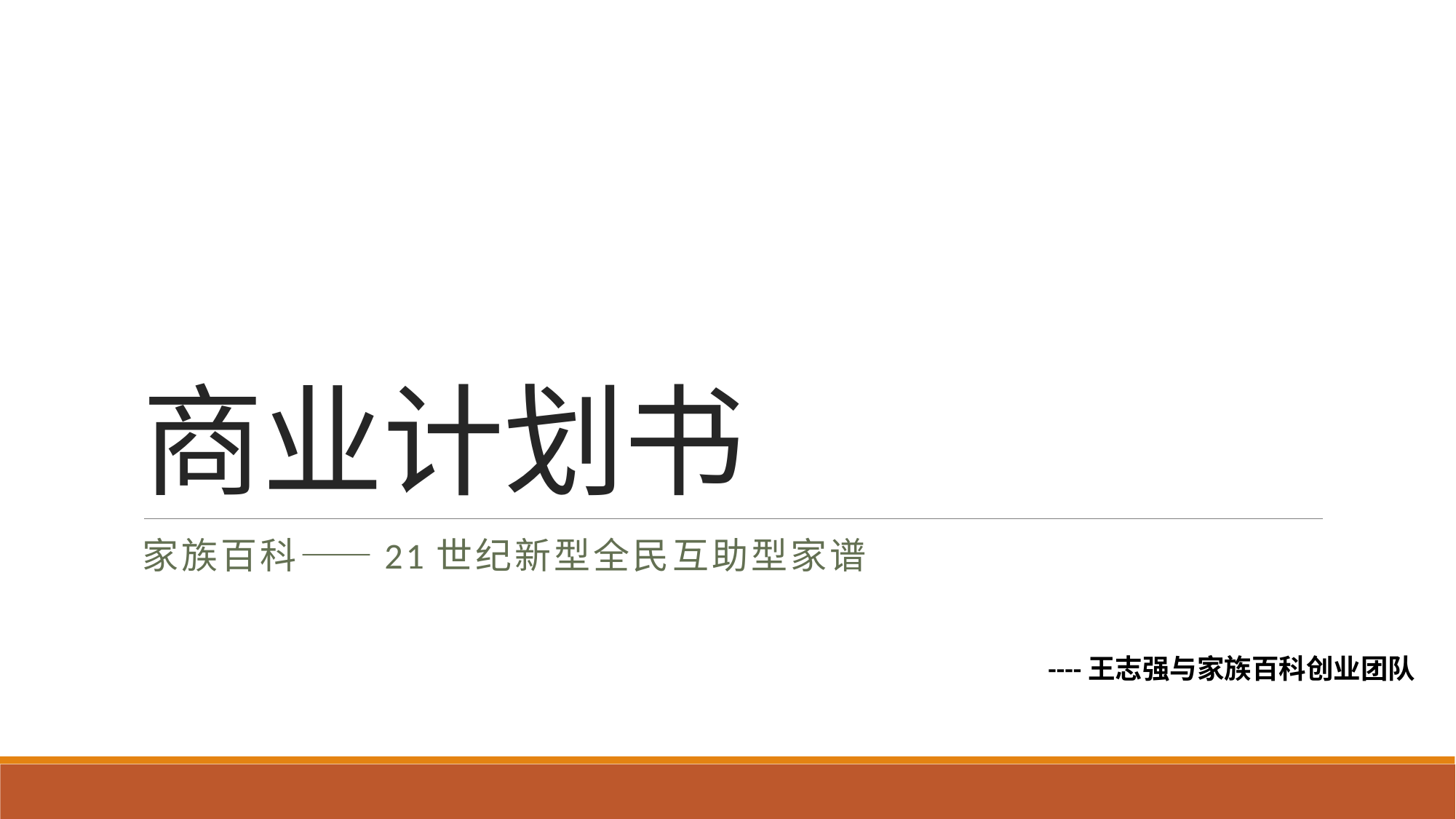

# 商业计划书
家族百科——21世纪新型全民互助型家谱
----王志强与家族百科创业团队